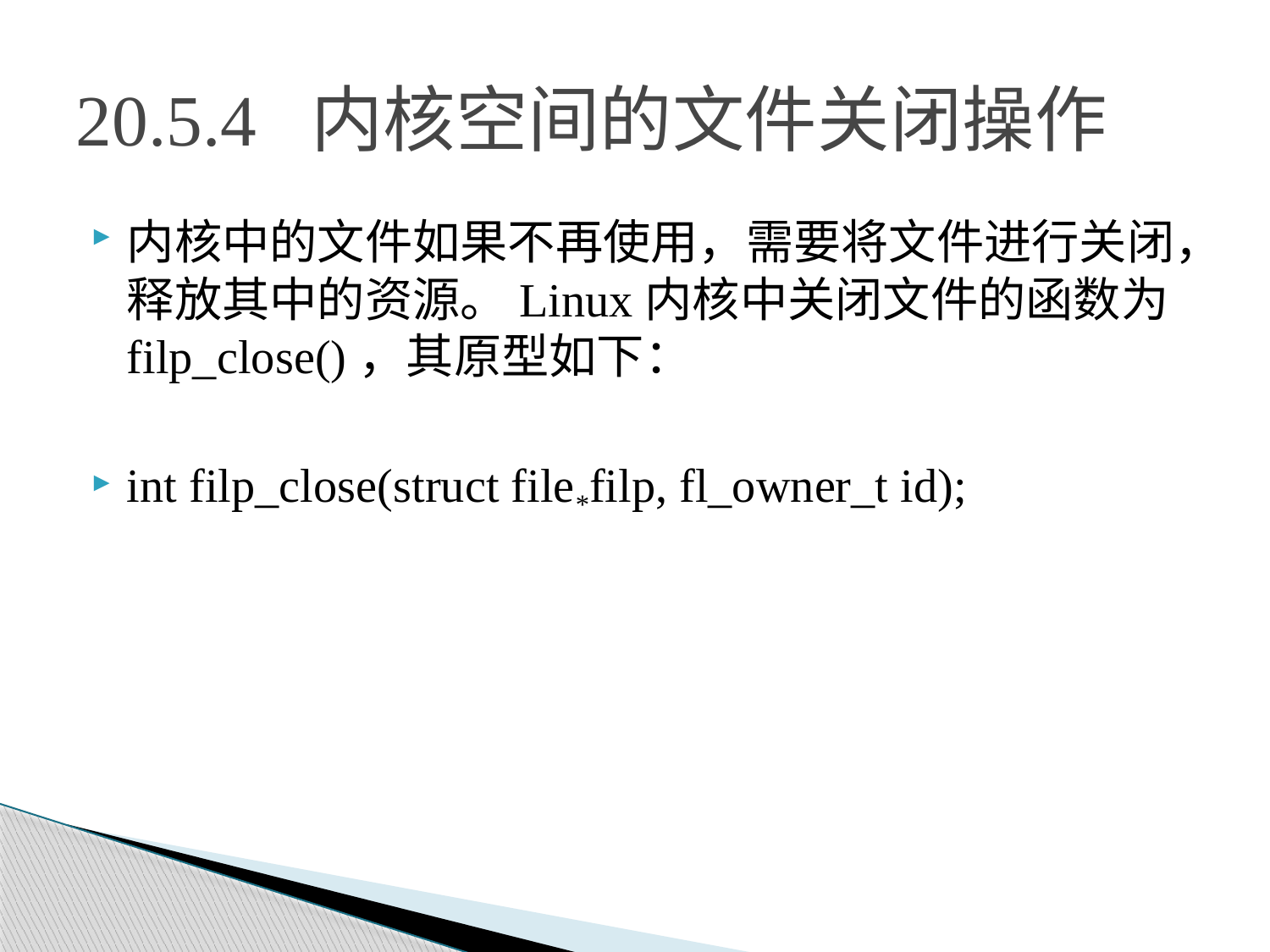

# 20.5.4  内核空间的文件关闭操作
内核中的文件如果不再使用，需要将文件进行关闭，释放其中的资源。Linux内核中关闭文件的函数为filp_close()，其原型如下：

int filp_close(struct file*filp, fl_owner_t id);